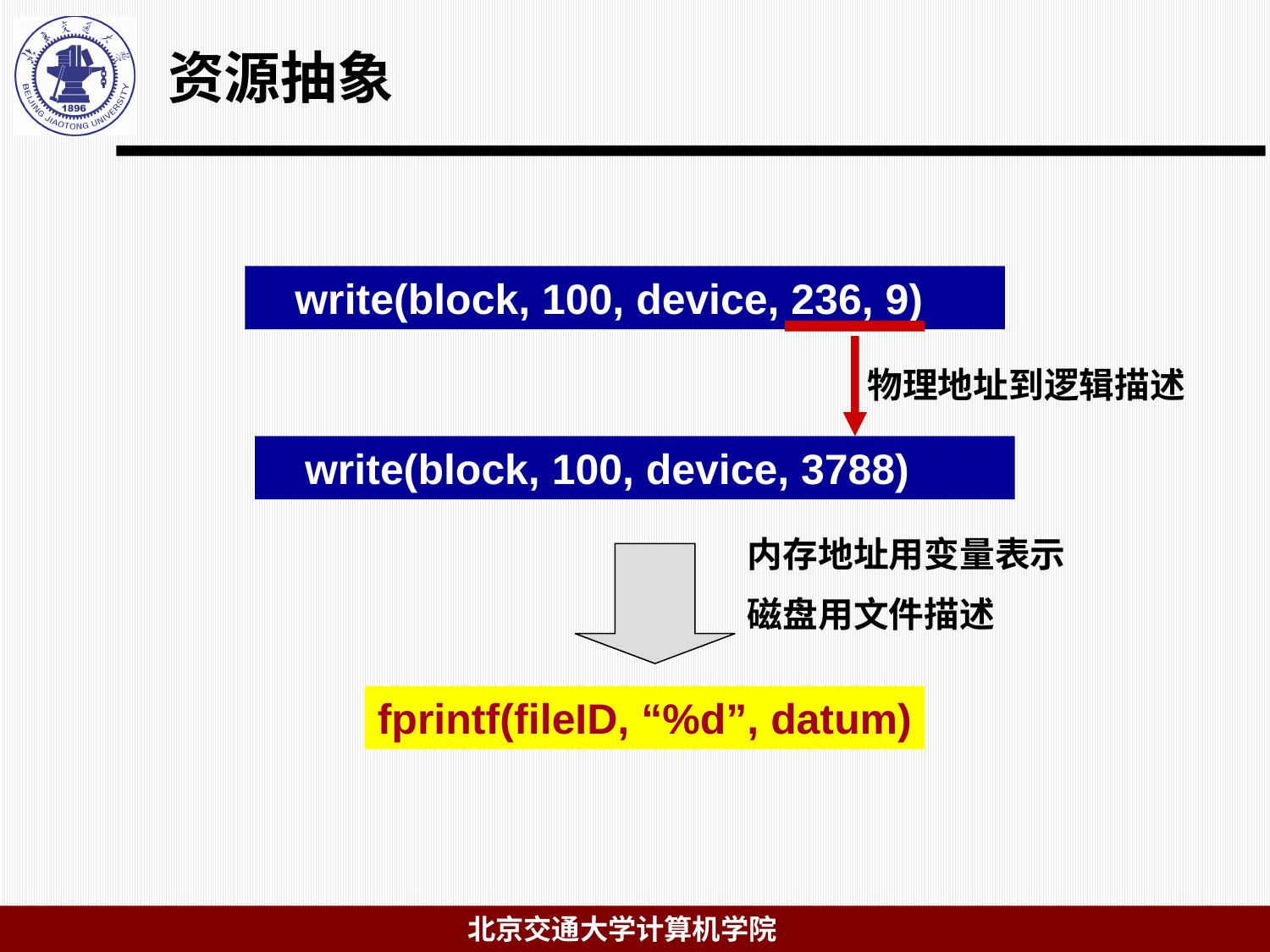

# 资源抽象
write(block, 100, device, 236, 9)

物理地址到逻辑描述
write(block, 100, device, 3788)
内存地址用变量表示
磁盘用文件描述

fprintf(fileID, “%d”, datum)